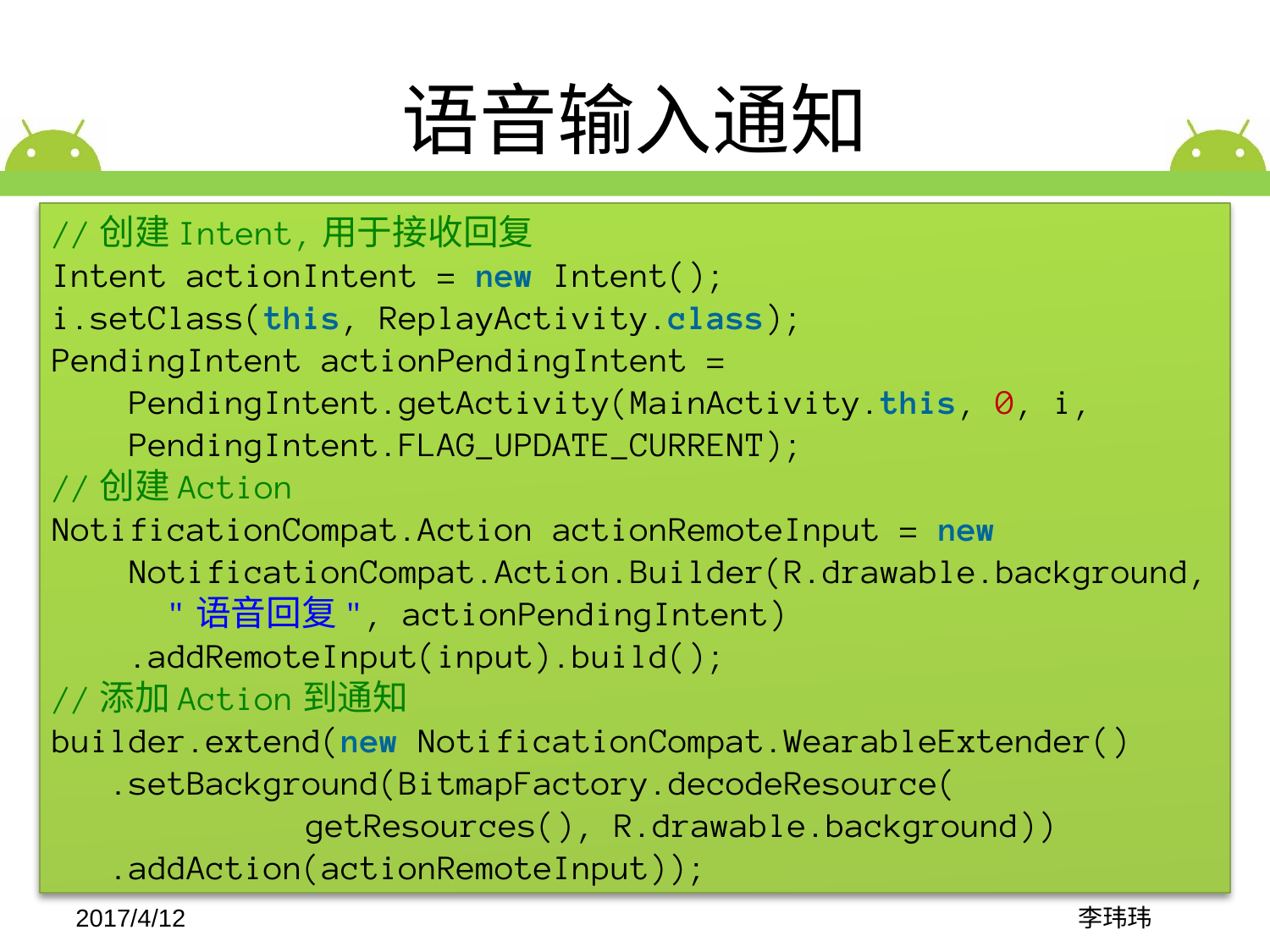

# 语音输入通知
//创建Intent,用于接收回复
Intent actionIntent = new Intent();
i.setClass(this, ReplayActivity.class);
PendingIntent actionPendingIntent =
    PendingIntent.getActivity(MainActivity.this, 0, i,
    PendingIntent.FLAG_UPDATE_CURRENT);
//创建Action
NotificationCompat.Action actionRemoteInput = new
    NotificationCompat.Action.Builder(R.drawable.background,
      "语音回复", actionPendingIntent)
    .addRemoteInput(input).build();
//添加Action到通知
builder.extend(new NotificationCompat.WearableExtender()
   .setBackground(BitmapFactory.decodeResource(
		getResources(), R.drawable.background))
   .addAction(actionRemoteInput));